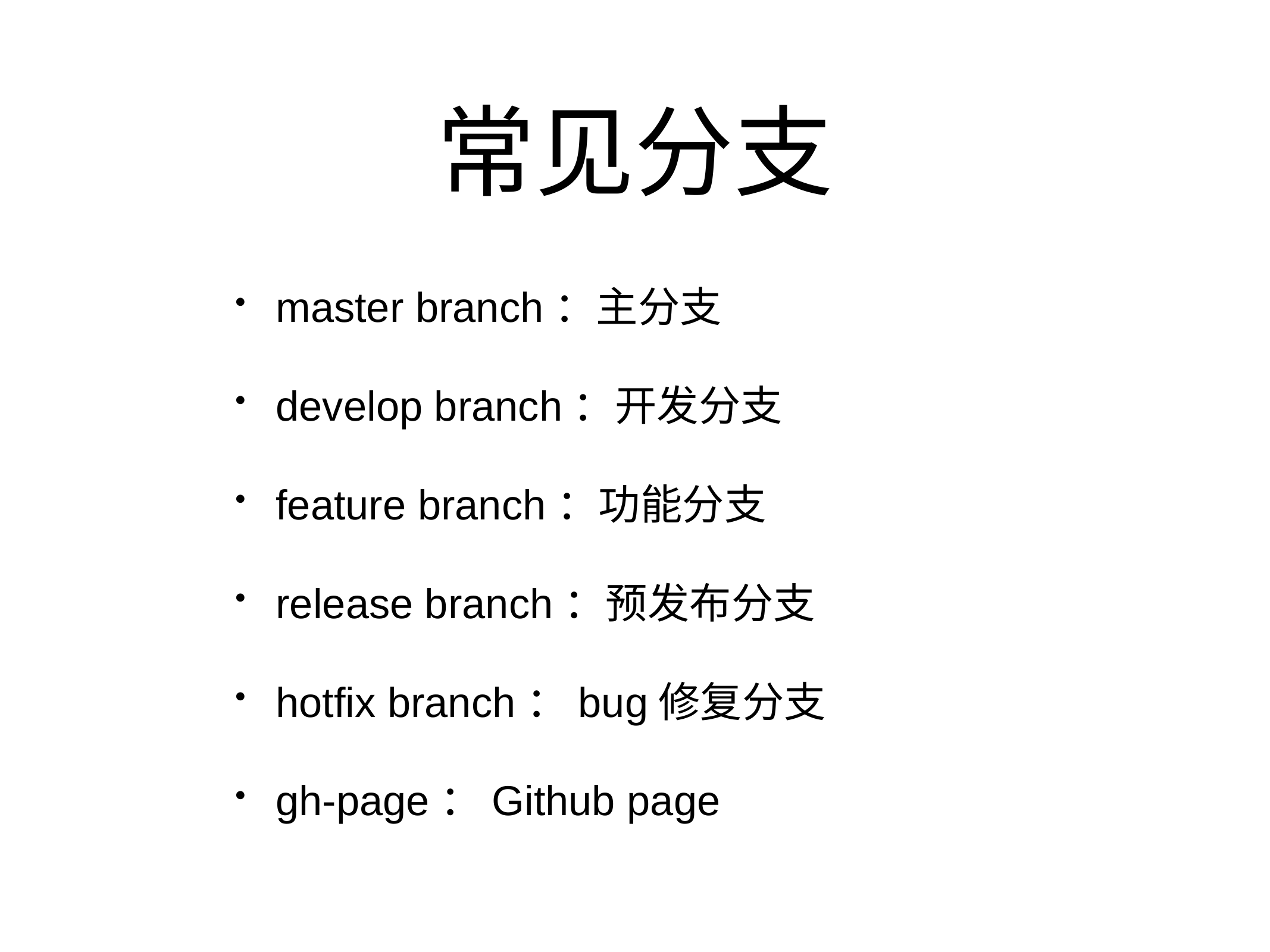

# 常见分支
master branch：主分支
develop branch：开发分支
feature branch：功能分支
release branch：预发布分支
hotfix branch：bug修复分支
gh-page：Github page